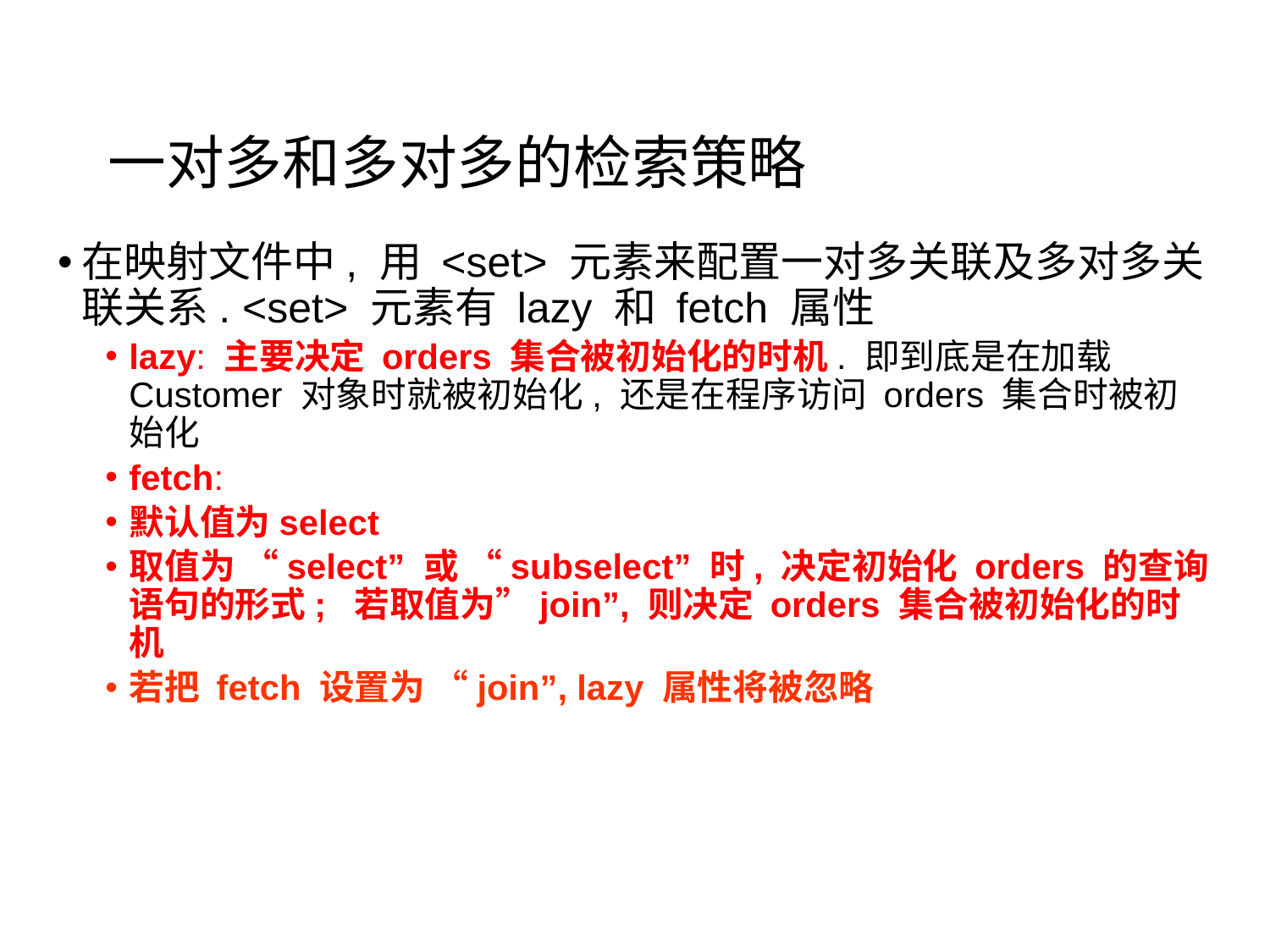

# 一对多和多对多的检索策略
在映射文件中, 用 <set> 元素来配置一对多关联及多对多关联关系. <set> 元素有 lazy 和 fetch 属性
lazy: 主要决定 orders 集合被初始化的时机. 即到底是在加载 Customer 对象时就被初始化, 还是在程序访问 orders 集合时被初始化
fetch:
默认值为select
取值为 “select” 或 “subselect” 时, 决定初始化 orders 的查询语句的形式;  若取值为”join”, 则决定 orders 集合被初始化的时机
若把 fetch 设置为 “join”, lazy 属性将被忽略